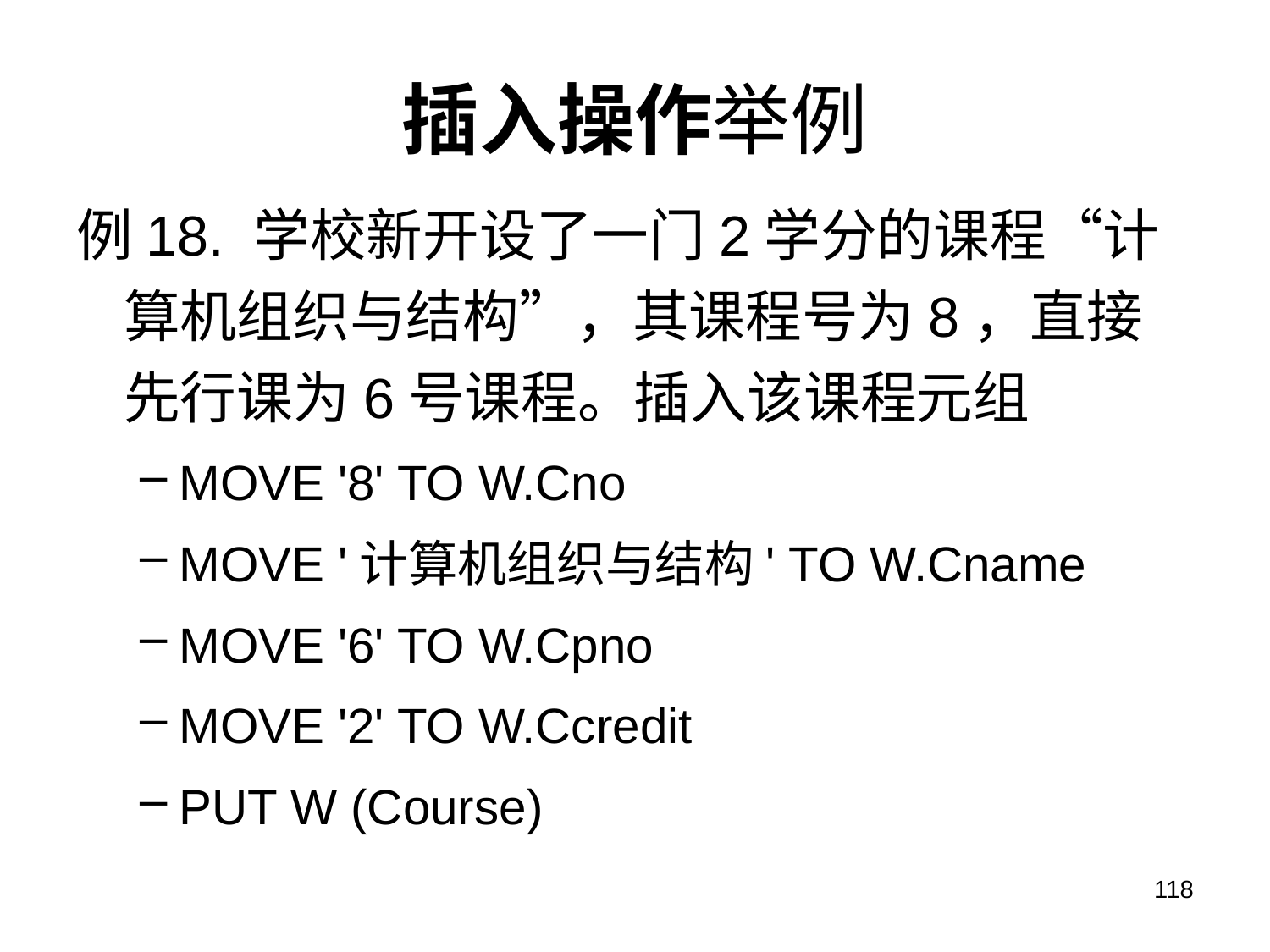

# 插入操作举例
例18. 学校新开设了一门2学分的课程“计算机组织与结构”，其课程号为8，直接先行课为6号课程。插入该课程元组
MOVE '8' TO W.Cno
MOVE '计算机组织与结构' TO W.Cname
MOVE '6' TO W.Cpno
MOVE '2' TO W.Ccredit
PUT W (Course)
118